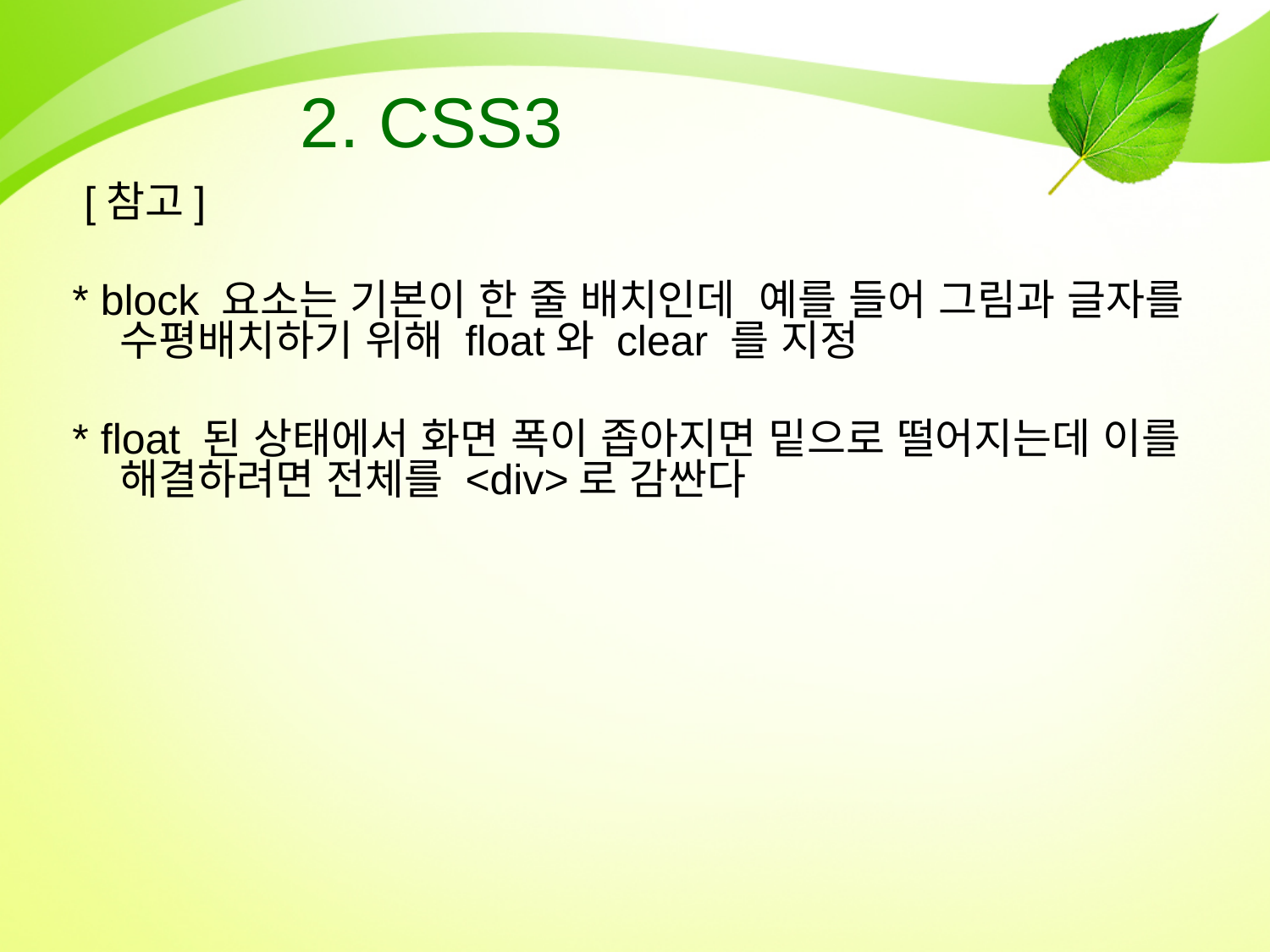

# 2. CSS3
 [참고]

* block 요소는 기본이 한 줄 배치인데  예를 들어 그림과 글자를 수평배치하기 위해 float와 clear 를 지정

* float 된 상태에서 화면 폭이 좁아지면 밑으로 떨어지는데 이를 해결하려면 전체를 <div>로 감싼다